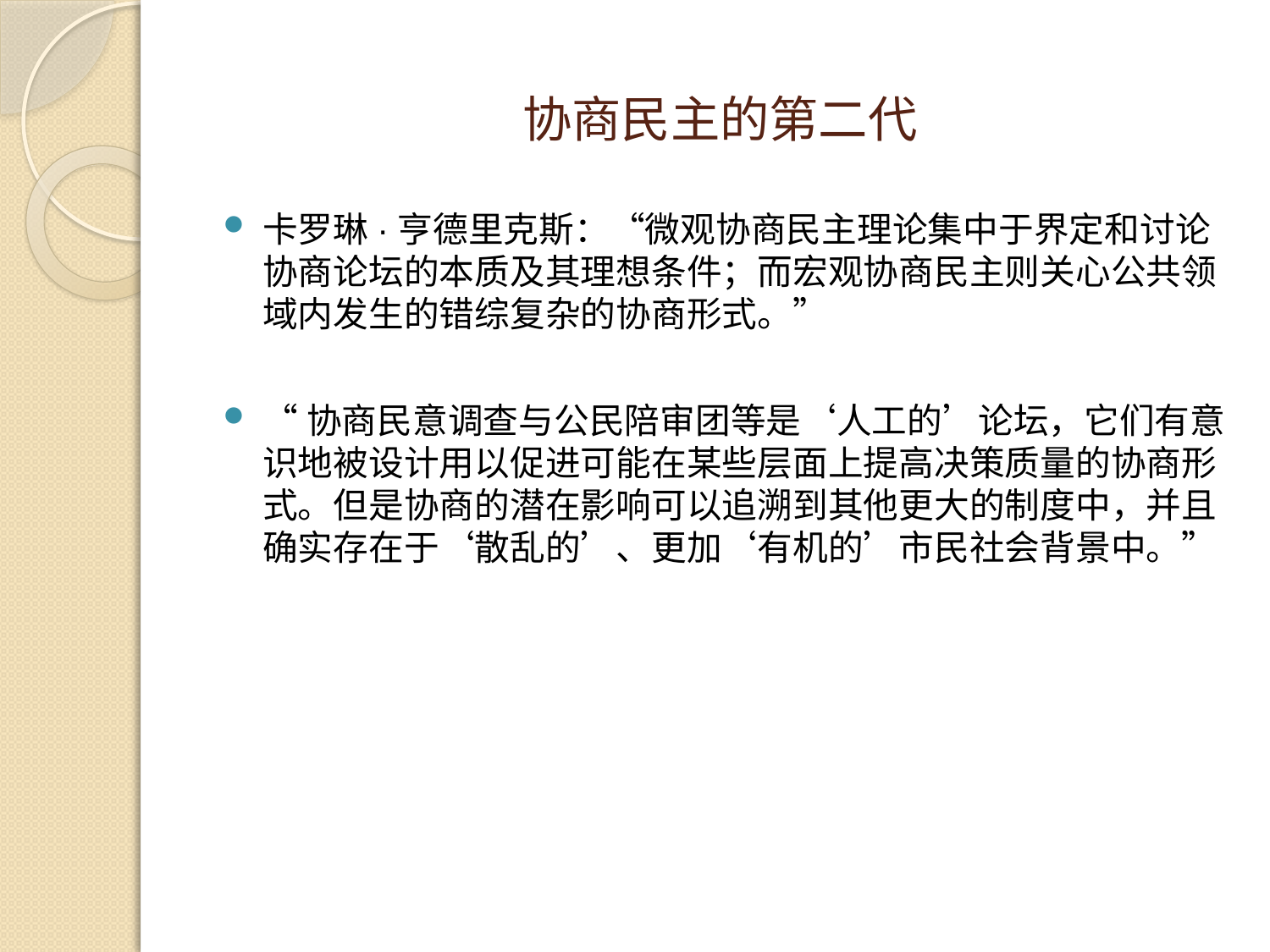

# 协商民主的第二代
卡罗琳·亨德里克斯：“微观协商民主理论集中于界定和讨论协商论坛的本质及其理想条件；而宏观协商民主则关心公共领域内发生的错综复杂的协商形式。”

“协商民意调查与公民陪审团等是‘人工的’论坛，它们有意识地被设计用以促进可能在某些层面上提高决策质量的协商形式。但是协商的潜在影响可以追溯到其他更大的制度中，并且确实存在于‘散乱的’、更加‘有机的’市民社会背景中。”